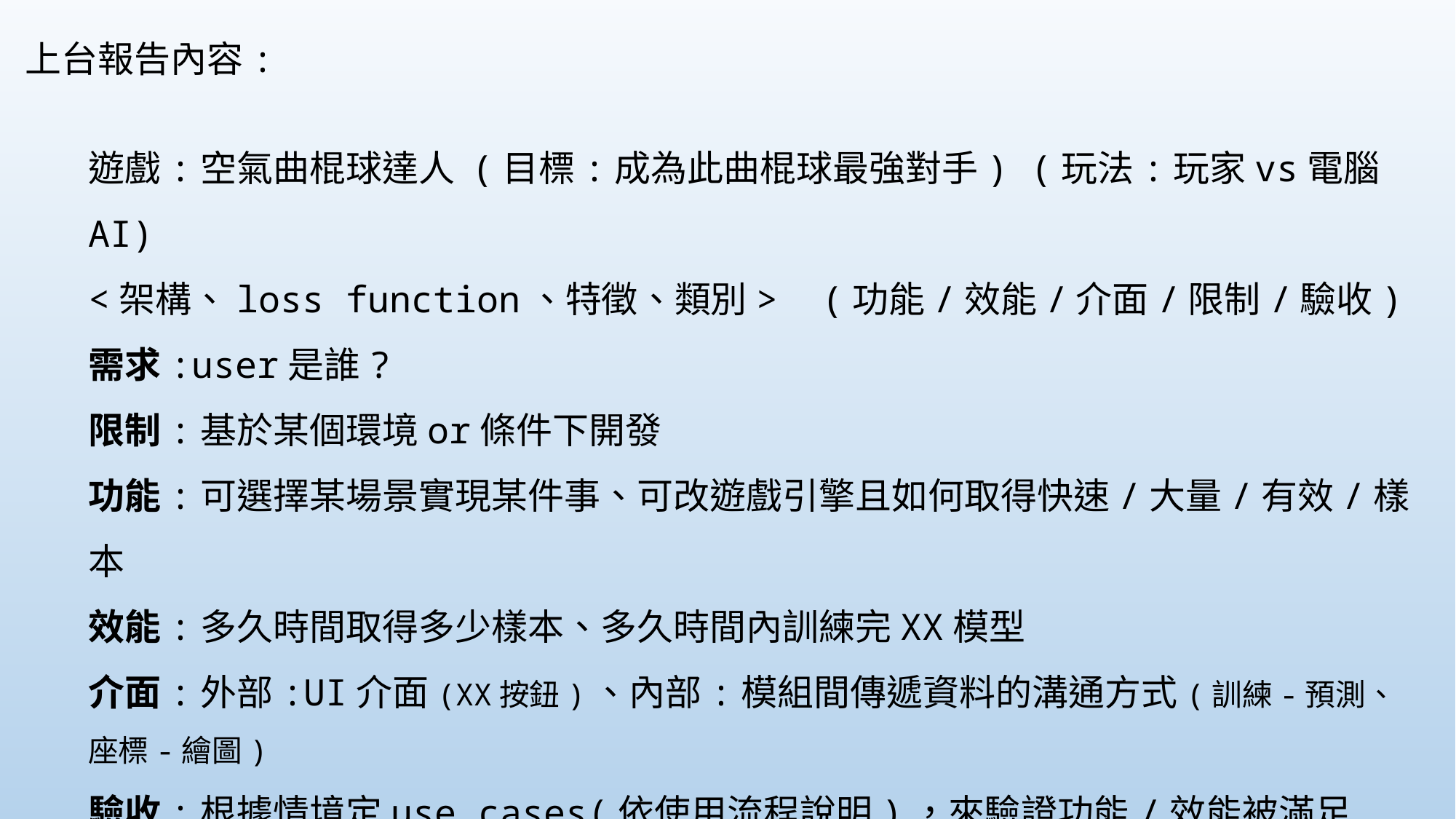

上台報告內容:
遊戲:空氣曲棍球達人 (目標:成為此曲棍球最強對手) (玩法:玩家vs電腦AI)
<架構、loss function、特徵、類別>  (功能/效能/介面/限制/驗收)
需求:user是誰?
限制:基於某個環境or條件下開發
功能:可選擇某場景實現某件事、可改遊戲引擎且如何取得快速/大量/有效/樣本
效能:多久時間取得多少樣本、多久時間內訓練完XX模型
介面:外部:UI介面(XX按鈕)、內部:模組間傳遞資料的溝通方式(訓練-預測、座標-繪圖)
驗收:根據情境定use cases(依使用流程說明)，來驗證功能/效能被滿足